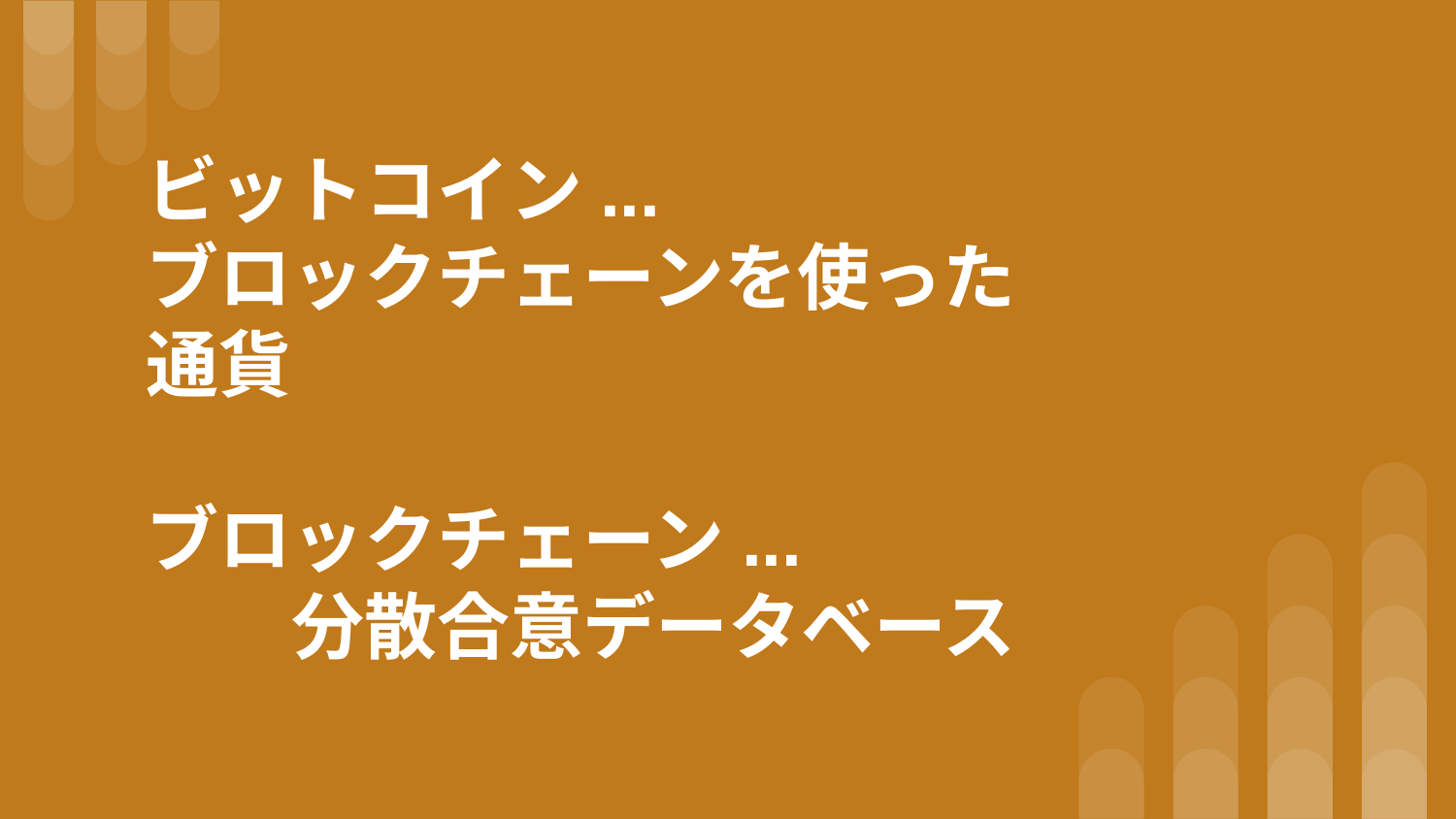

# ビットコイン...
ブロックチェーンを使った通貨

ブロックチェーン...
分散合意データベース